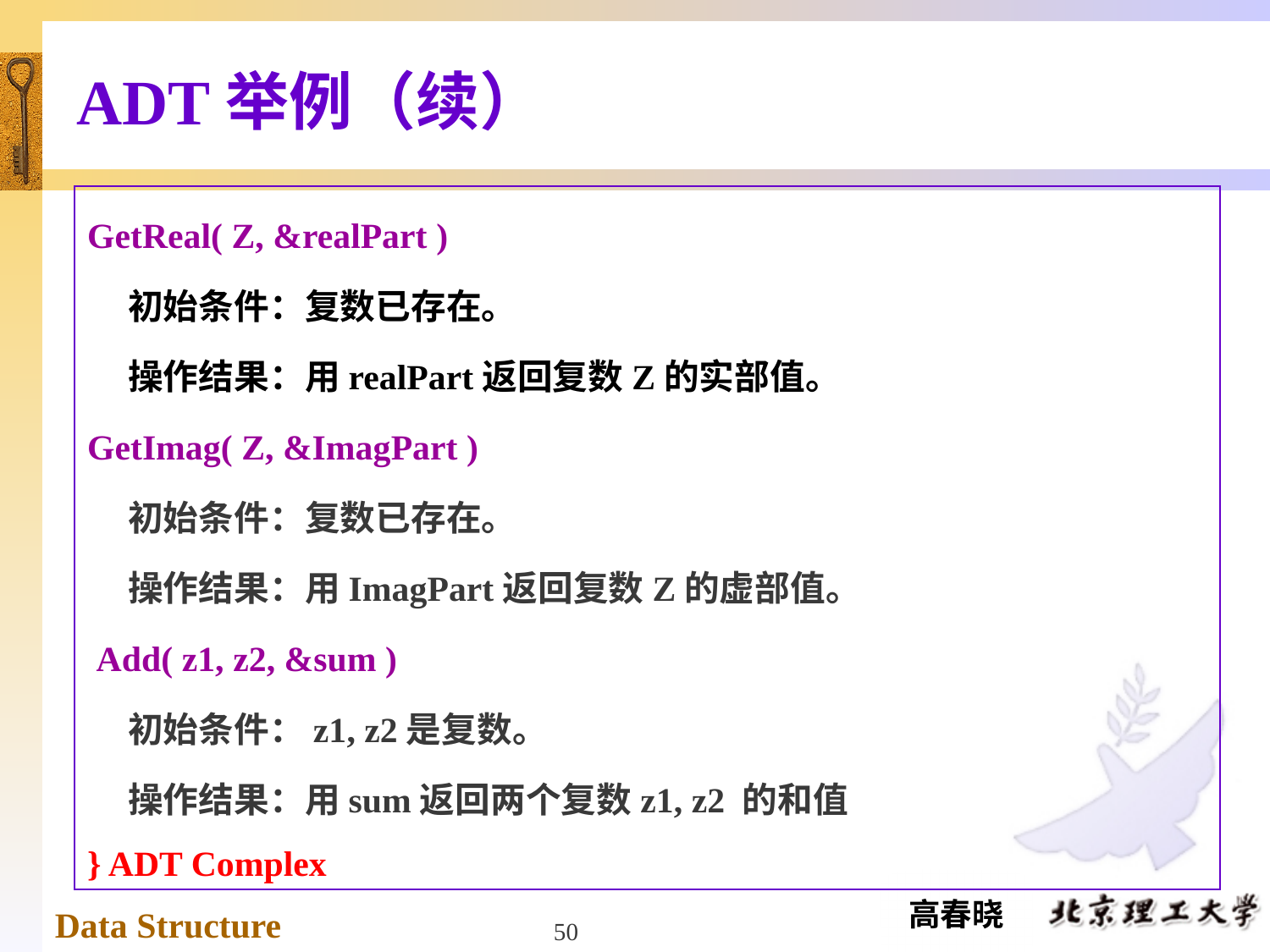

# ADT举例（续）
GetReal( Z, &realPart )
    初始条件：复数已存在。
    操作结果：用realPart返回复数Z的实部值。
GetImag( Z, &ImagPart )
    初始条件：复数已存在。
    操作结果：用ImagPart返回复数Z的虚部值。
 Add( z1, z2, &sum )
    初始条件：z1, z2是复数。
    操作结果：用sum返回两个复数z1, z2 的和值
} ADT Complex
50